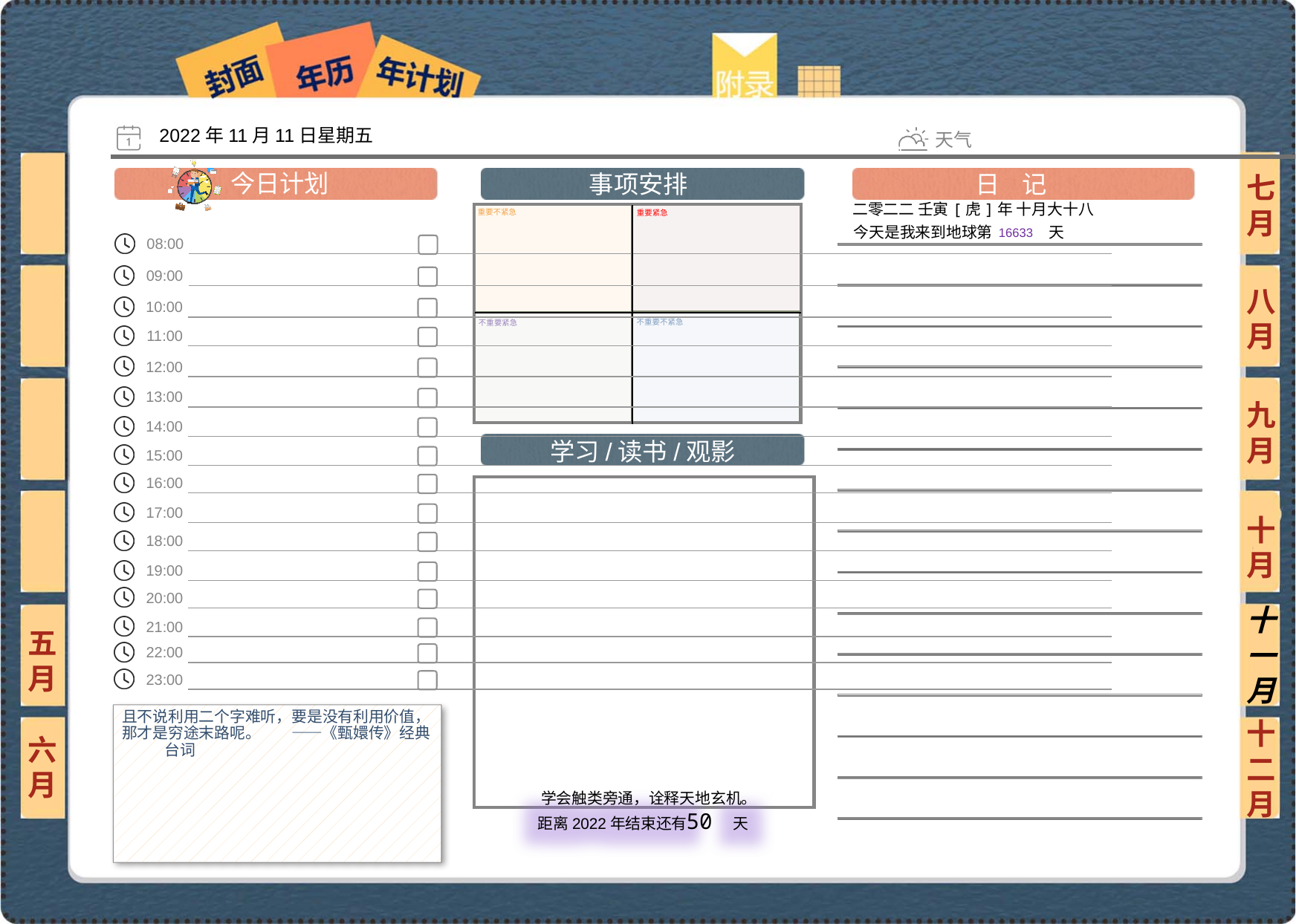

2022年11月11日星期五
七月
二零二二 壬寅[虎]年 十月大十八
16633
八月
九月
十月
十一月
五月
且不说利用二个字难听，要是没有利用价值，那才是穷途末路呢。　　——《甄嬛传》经典台词

六月
十二月
50
 学会触类旁通，诠释天地玄机。